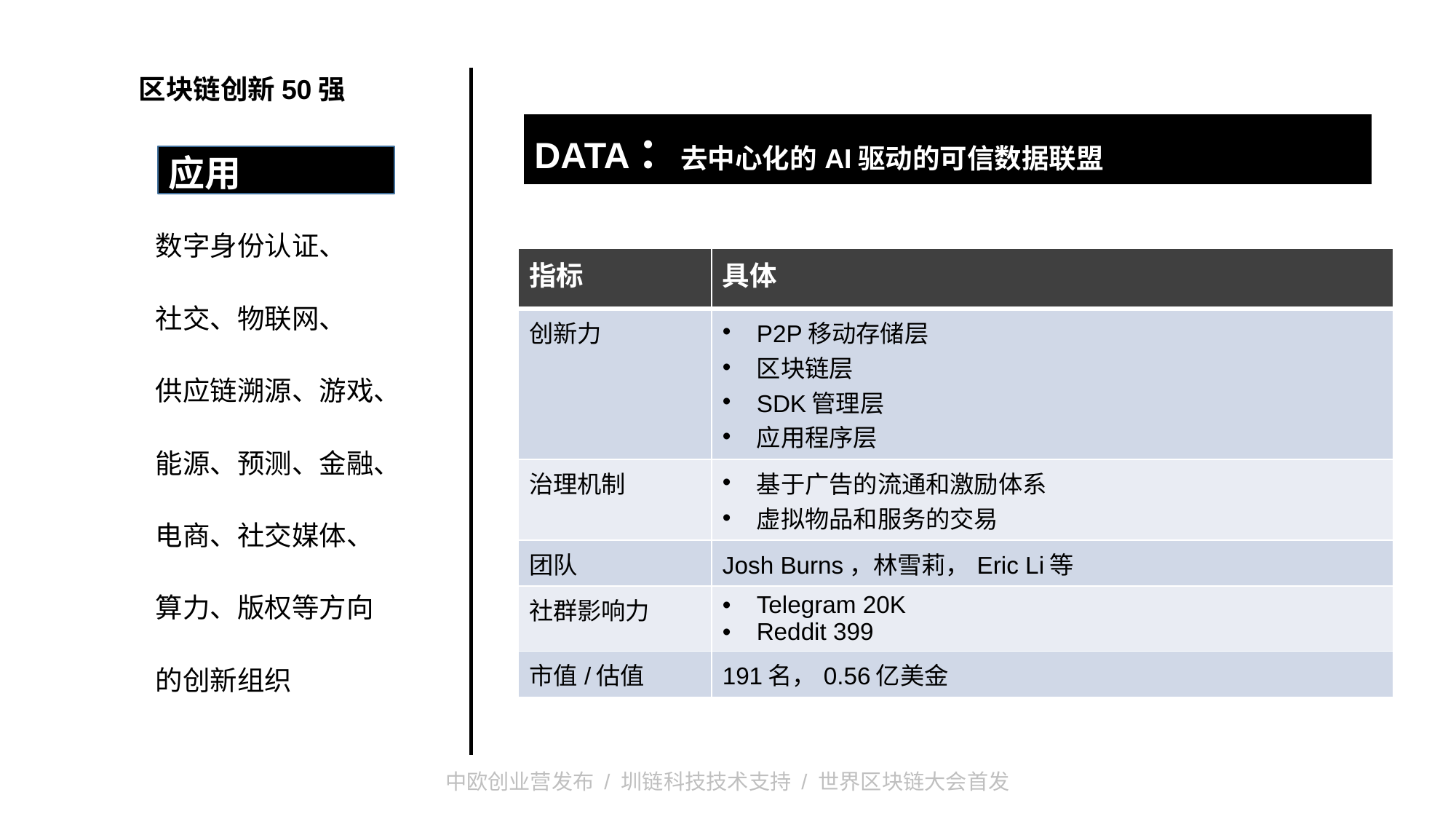

区块链创新50强
| DATA：去中心化的AI驱动的可信数据联盟 |
| --- |
|  |
应用
数字身份认证、
社交、物联网、
供应链溯源、游戏、
能源、预测、金融、
电商、社交媒体、
算力、版权等方向
的创新组织
| 指标 | 具体 |
| --- | --- |
| 创新力 | P2P移动存储层 区块链层 SDK管理层 应用程序层 |
| 治理机制 | 基于广告的流通和激励体系 虚拟物品和服务的交易 |
| 团队 | Josh Burns，林雪莉，Eric Li等 |
| 社群影响力 | Telegram 20K Reddit 399 |
| 市值/估值 | 191名，0.56亿美金 |
中欧创业营发布 / 圳链科技技术支持 / 世界区块链大会首发